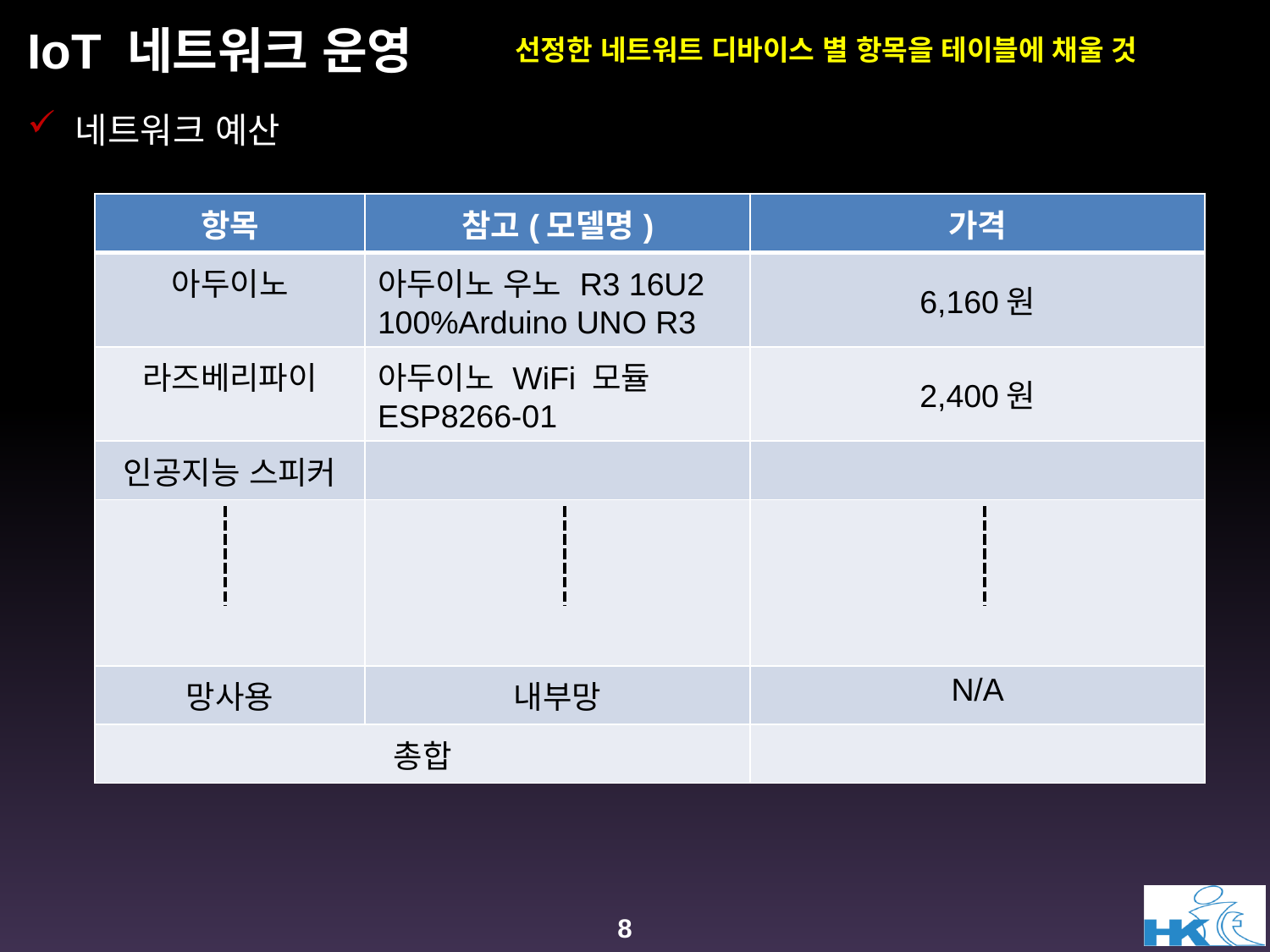

# IoT 네트워크 운영
선정한 네트워트 디바이스 별 항목을 테이블에 채울 것
네트워크 예산
| 항목 | 참고(모델명) | 가격 |
| --- | --- | --- |
| 아두이노 | 아두이노 우노 R3 16U2 100%Arduino UNO R3 | 6,160원 |
| 라즈베리파이 | 아두이노 WiFi 모듈 ESP8266-01 | 2,400원 |
| 인공지능 스피커 |  |  |
|  |  |  |
| 망사용 | 내부망 | N/A |
| 총합 |  |  |
8